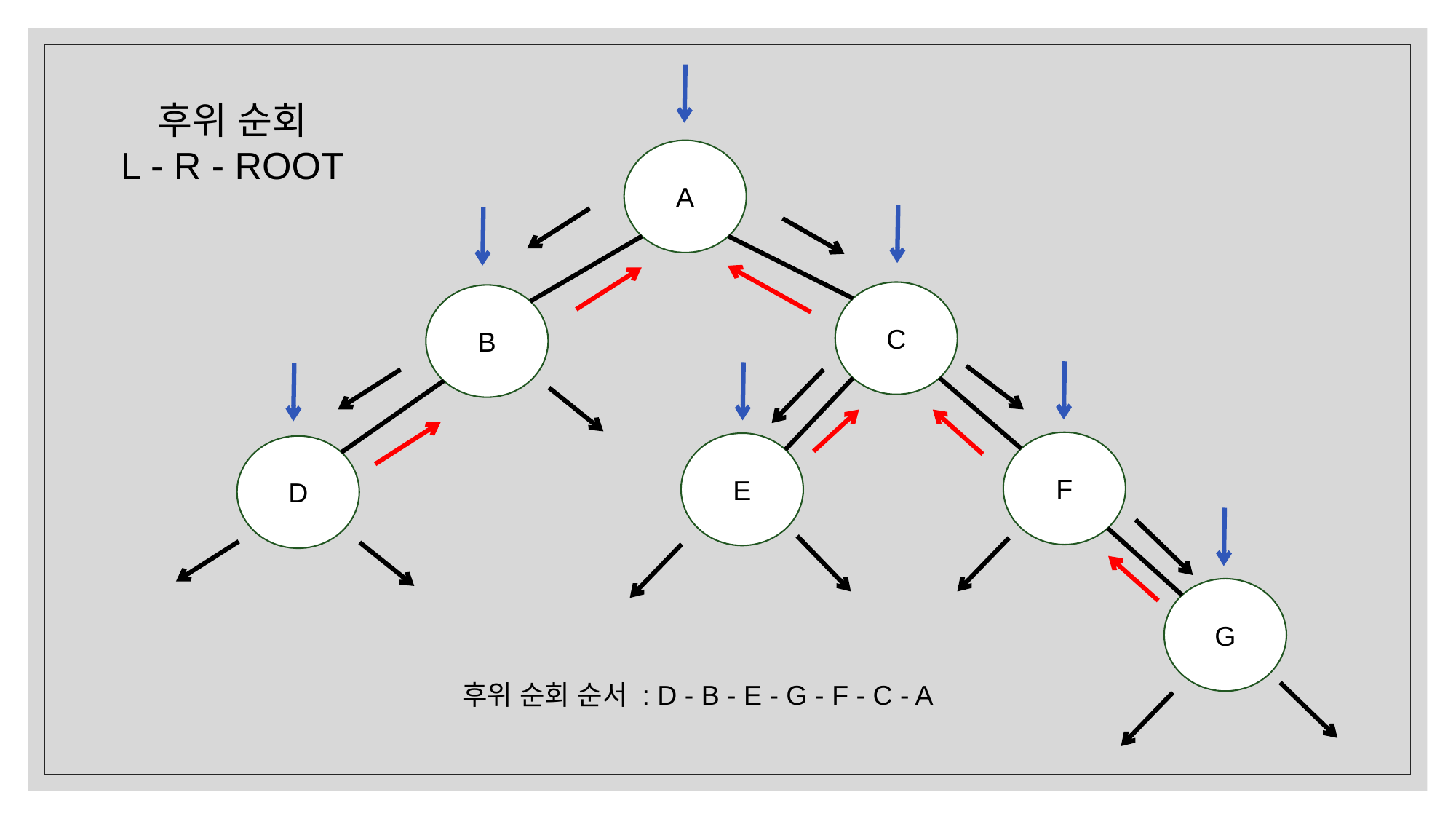

후위 순회
L - R - ROOT
A
C
B
F
E
D
G
후위 순회 순서 : D - B - E - G - F - C - A